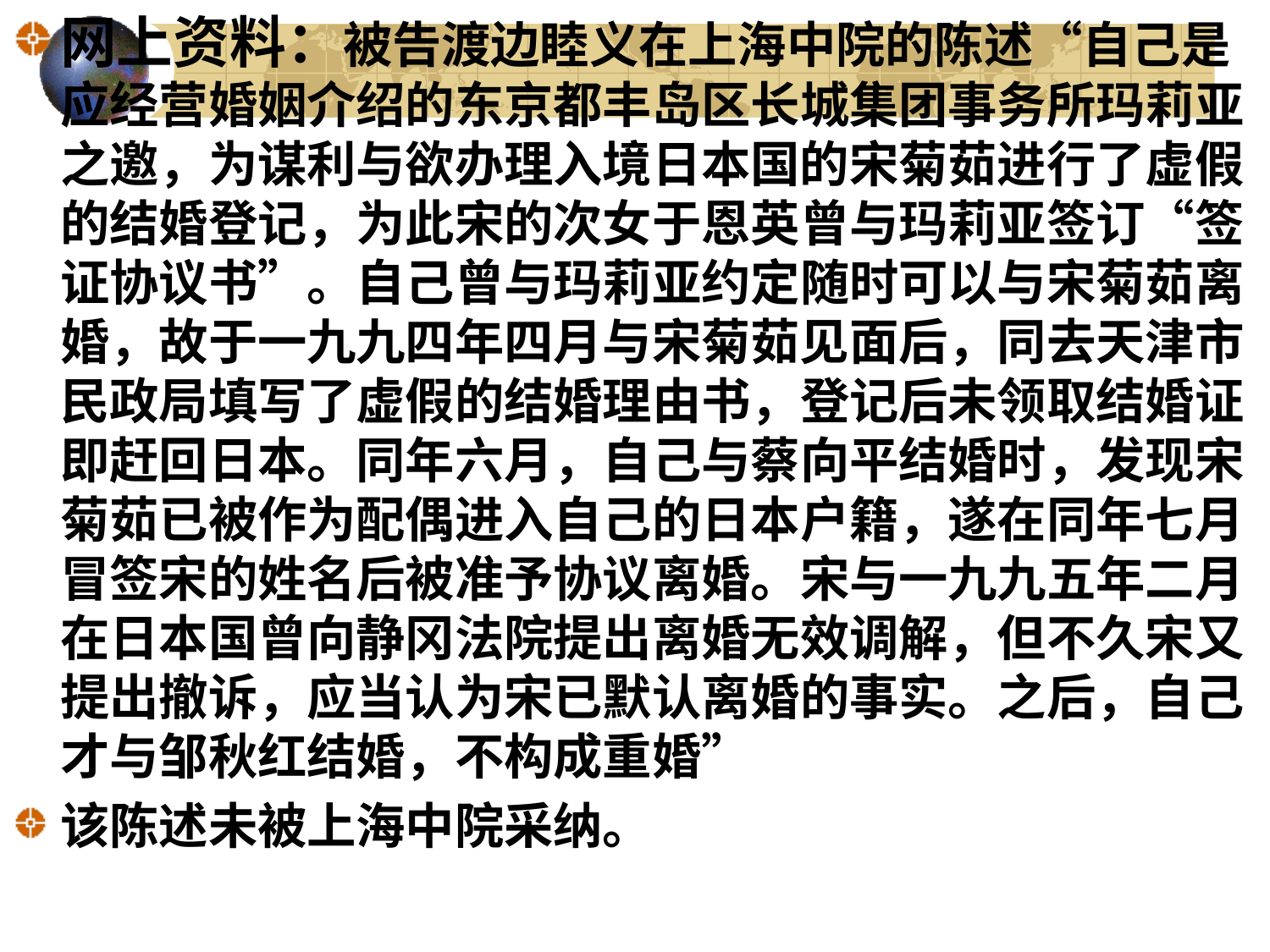

网上资料：被告渡边睦义在上海中院的陈述“自己是应经营婚姻介绍的东京都丰岛区长城集团事务所玛莉亚之邀，为谋利与欲办理入境日本国的宋菊茹进行了虚假的结婚登记，为此宋的次女于恩英曾与玛莉亚签订“签证协议书”。自己曾与玛莉亚约定随时可以与宋菊茹离婚，故于一九九四年四月与宋菊茹见面后，同去天津市民政局填写了虚假的结婚理由书，登记后未领取结婚证即赶回日本。同年六月，自己与蔡向平结婚时，发现宋菊茹已被作为配偶进入自己的日本户籍，遂在同年七月冒签宋的姓名后被准予协议离婚。宋与一九九五年二月在日本国曾向静冈法院提出离婚无效调解，但不久宋又提出撤诉，应当认为宋已默认离婚的事实。之后，自己才与邹秋红结婚，不构成重婚”
该陈述未被上海中院采纳。